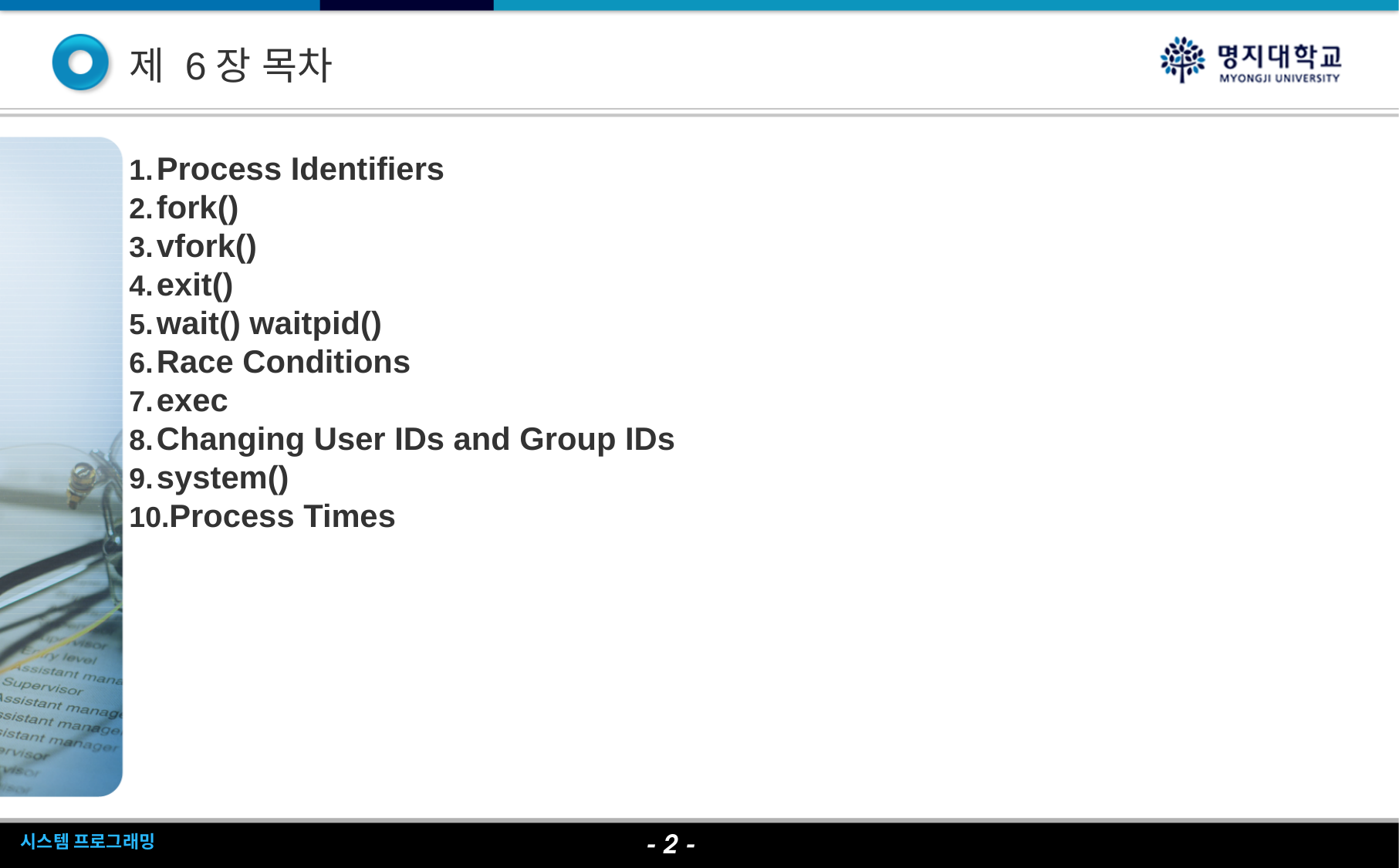

제 6장 목차
Process Identifiers
fork()
vfork()
exit()
wait() waitpid()
Race Conditions
exec
Changing User IDs and Group IDs
system()
Process Times
- 2 -